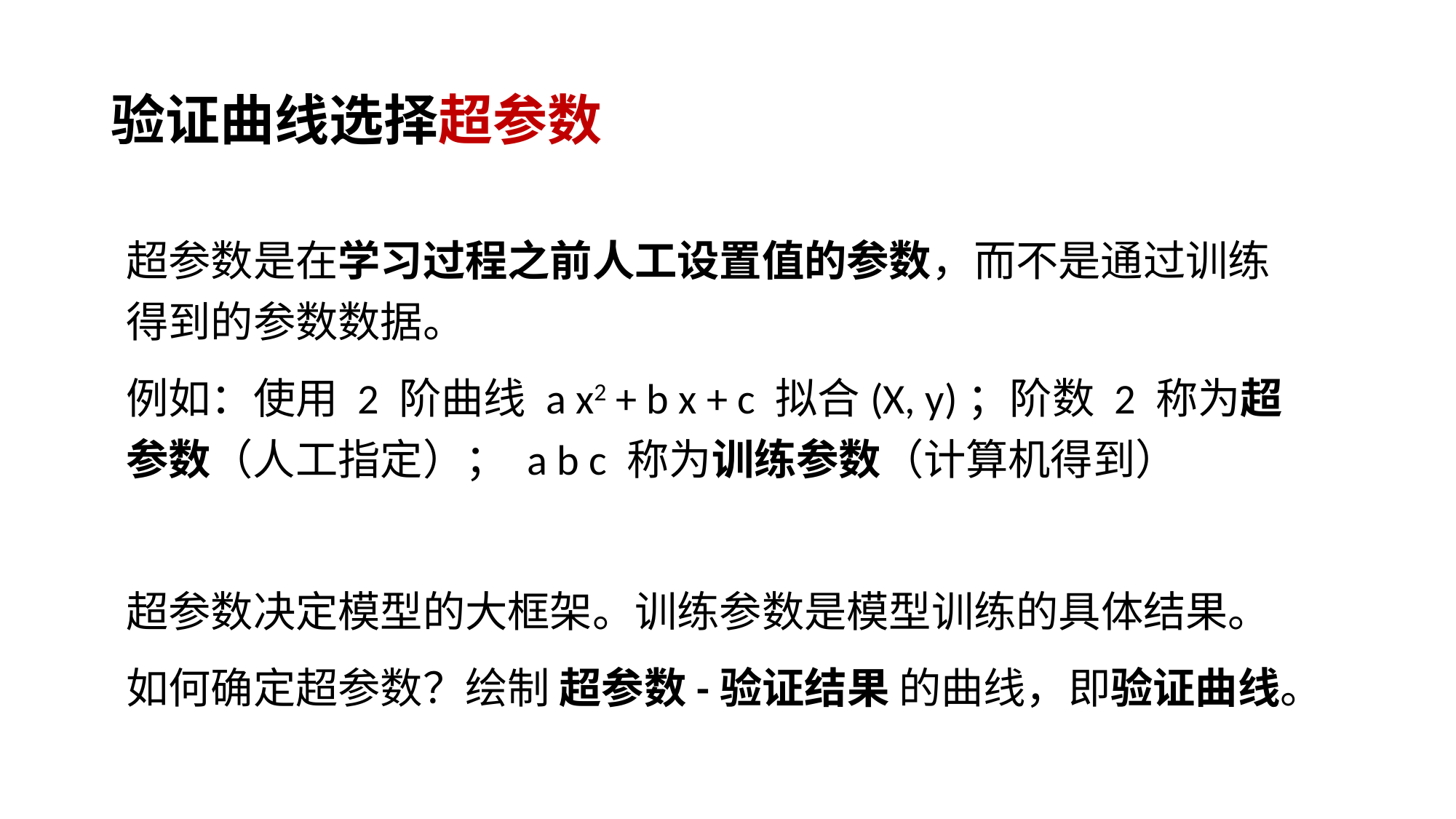

# 验证曲线选择超参数

超参数是在学习过程之前人工设置值的参数，而不是通过训练得到的参数数据。
例如：使用 2 阶曲线 a x2 + b x + c 拟合(X, y)；阶数 2 称为超参数（人工指定）； a b c 称为训练参数（计算机得到）

超参数决定模型的大框架。训练参数是模型训练的具体结果。
如何确定超参数？绘制 超参数-验证结果 的曲线，即验证曲线。